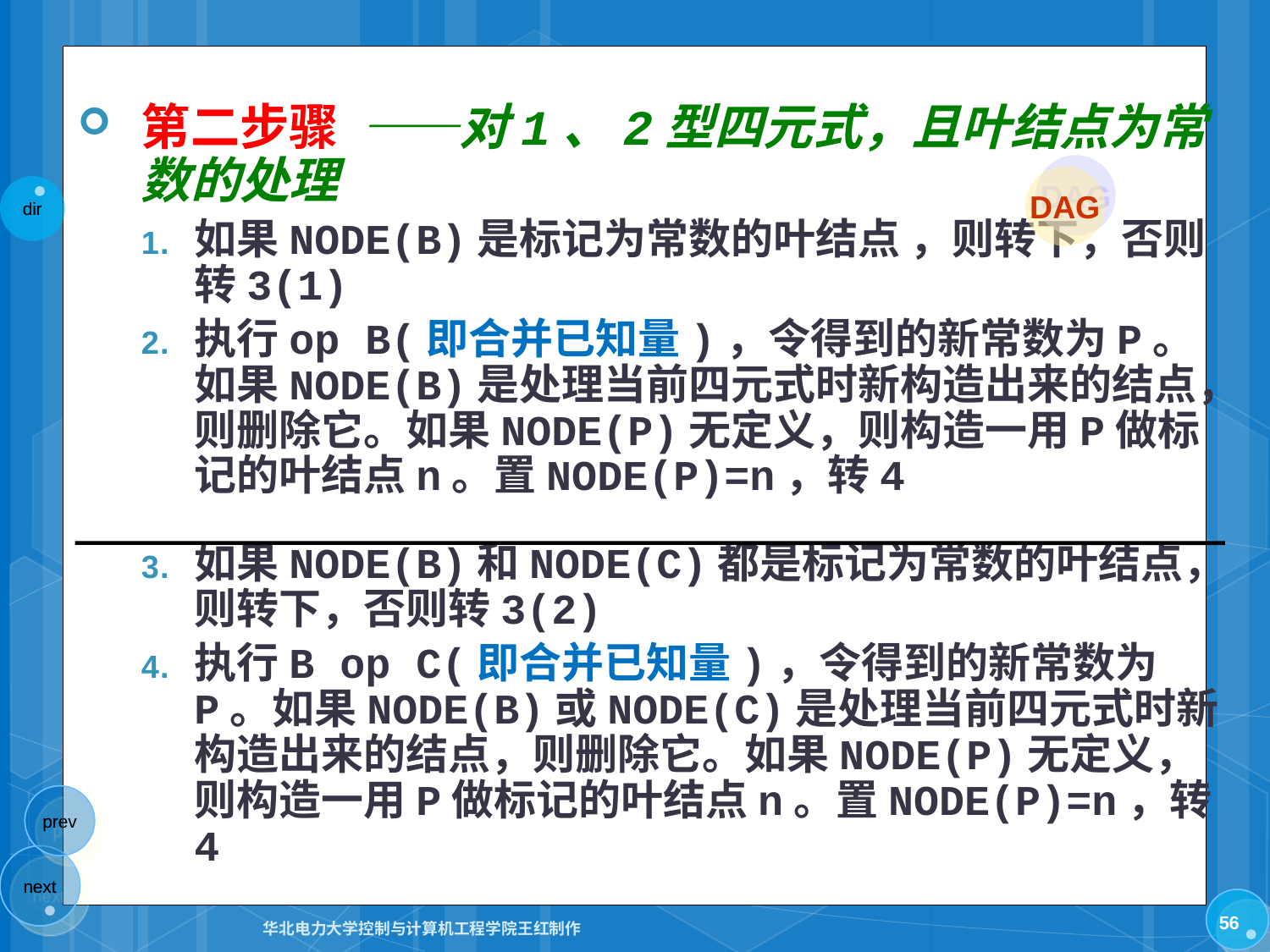

第二步骤  ——对1、2型四元式，且叶结点为常数的处理
如果NODE(B)是标记为常数的叶结点 ，则转下，否则转3(1)
执行op B(即合并已知量)，令得到的新常数为P。如果NODE(B)是处理当前四元式时新构造出来的结点，则删除它。如果NODE(P)无定义，则构造一用P做标记的叶结点n。置NODE(P)=n，转4
如果NODE(B)和NODE(C)都是标记为常数的叶结点，则转下，否则转3(2)
执行B op C(即合并已知量)，令得到的新常数为P。如果NODE(B)或NODE(C)是处理当前四元式时新构造出来的结点，则删除它。如果NODE(P)无定义，则构造一用P做标记的叶结点n。置NODE(P)=n，转4
DAG

56
华北电力大学控制与计算机工程学院王红制作